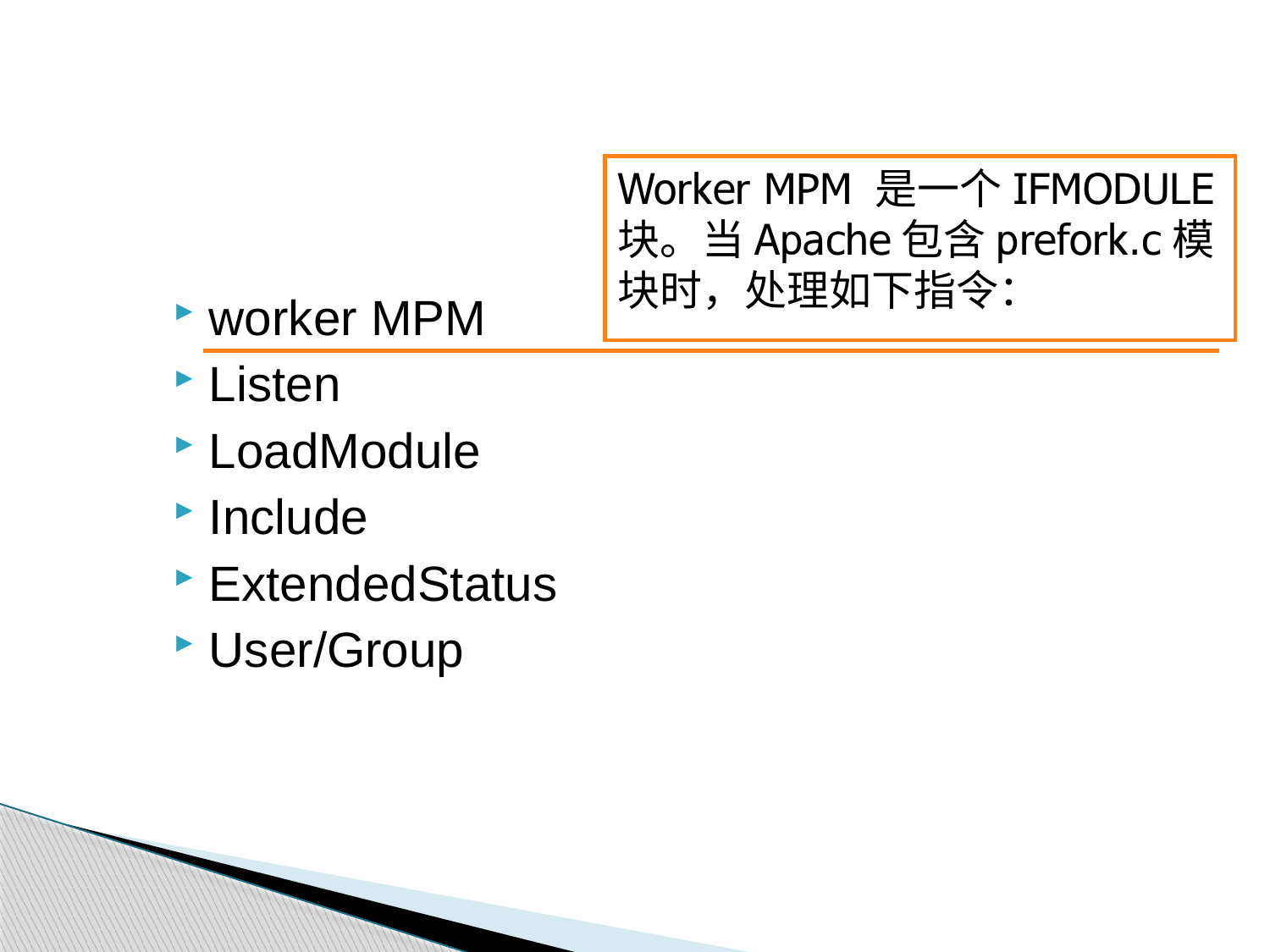

#
Worker MPM 是一个IFMODULE块。当Apache包含prefork.c模块时，处理如下指令：
worker MPM
Listen
LoadModule
Include
ExtendedStatus
User/Group